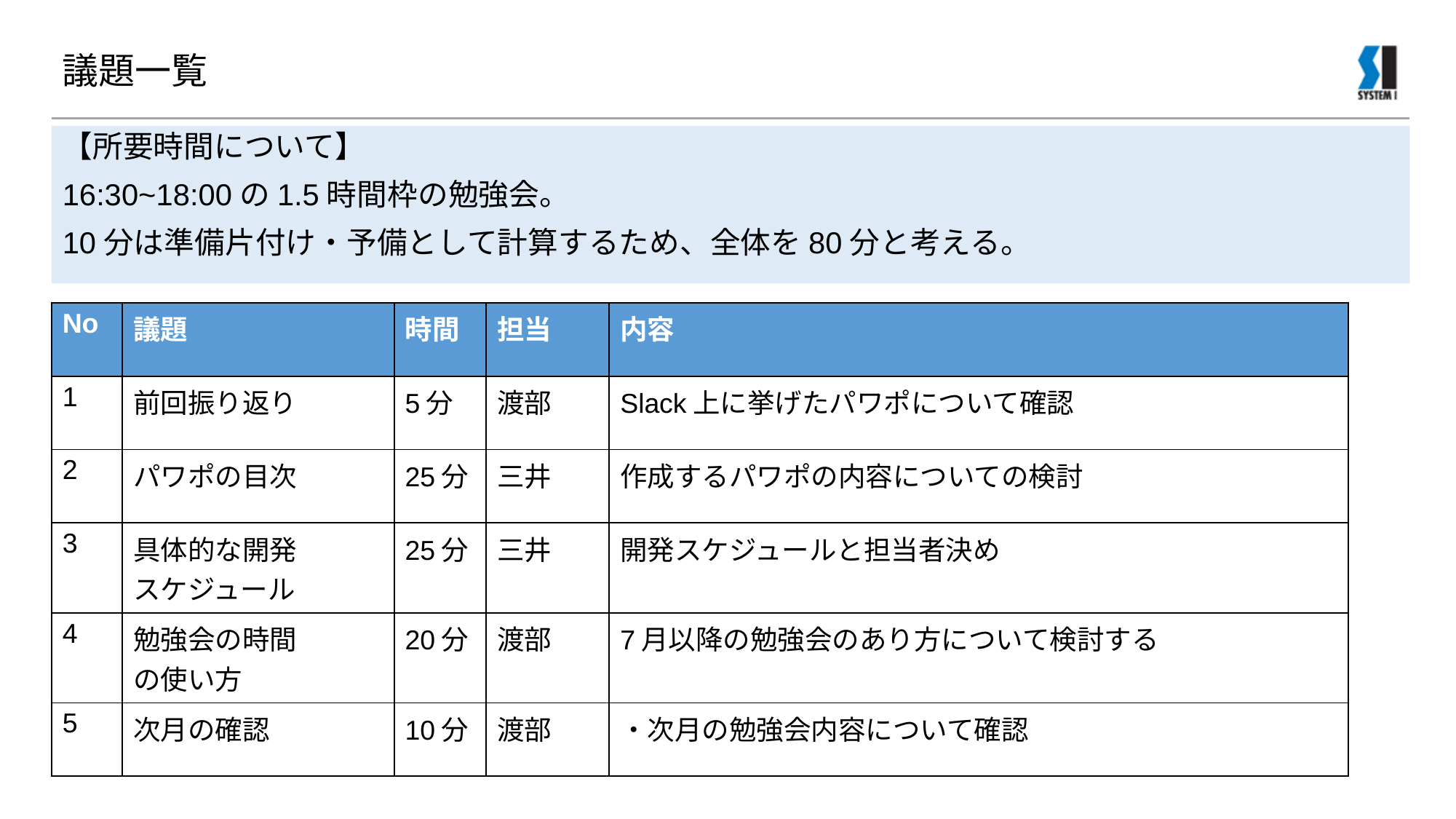

# 議題一覧
【所要時間について】
16:30~18:00の1.5時間枠の勉強会。
10分は準備片付け・予備として計算するため、全体を80分と考える。
| No | 議題 | 時間 | 担当 | 内容 |
| --- | --- | --- | --- | --- |
| 1 | 前回振り返り | 5分 | 渡部 | Slack上に挙げたパワポについて確認 |
| 2 | パワポの目次 | 25分 | 三井 | 作成するパワポの内容についての検討 |
| 3 | 具体的な開発 スケジュール | 25分 | 三井 | 開発スケジュールと担当者決め |
| 4 | 勉強会の時間 の使い方 | 20分 | 渡部 | 7月以降の勉強会のあり方について検討する |
| 5 | 次月の確認 | 10分 | 渡部 | ・次月の勉強会内容について確認 |